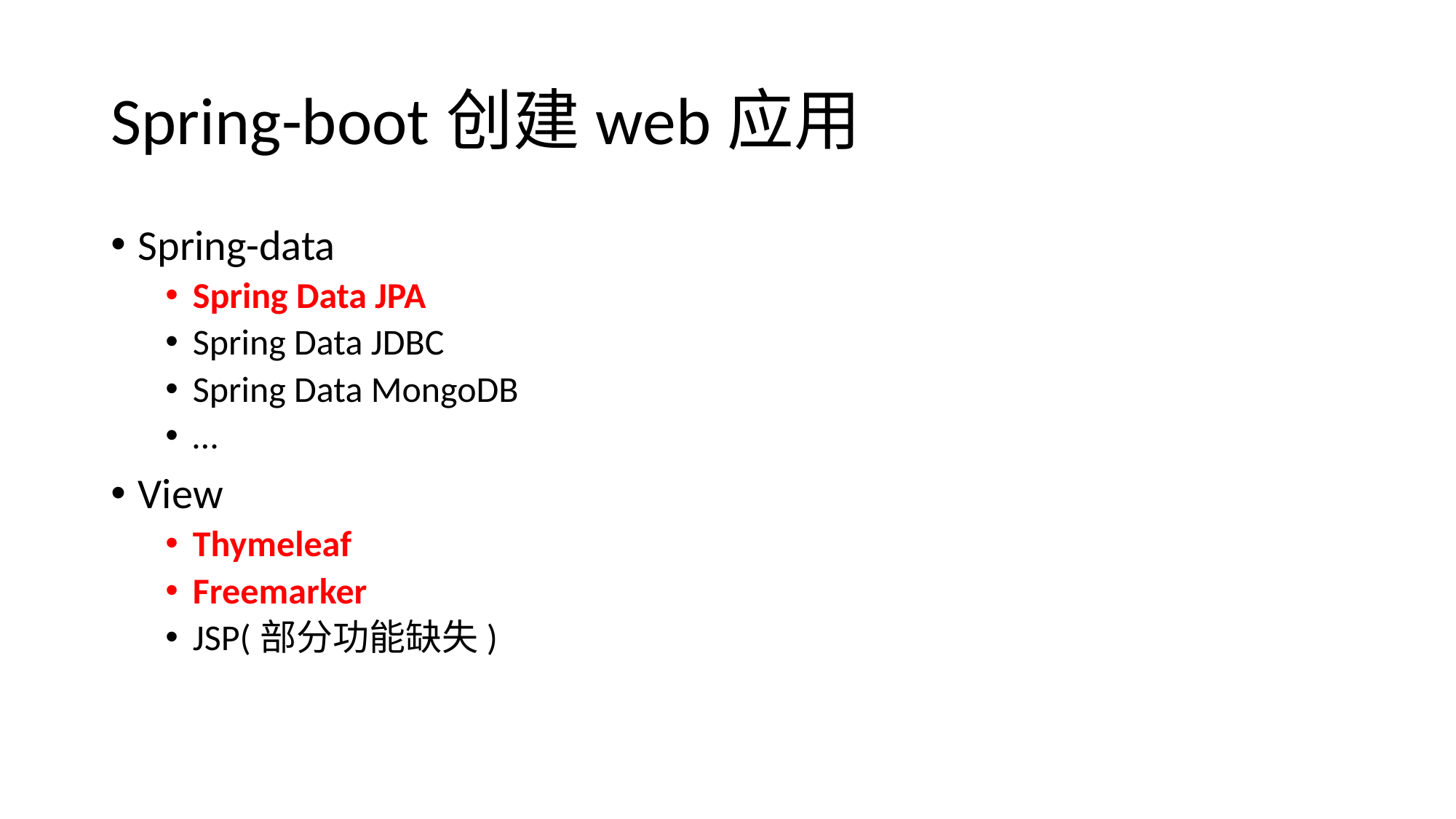

# Spring-boot创建web应用
Spring-data
Spring Data JPA
Spring Data JDBC
Spring Data MongoDB
…
View
Thymeleaf
Freemarker
JSP(部分功能缺失)